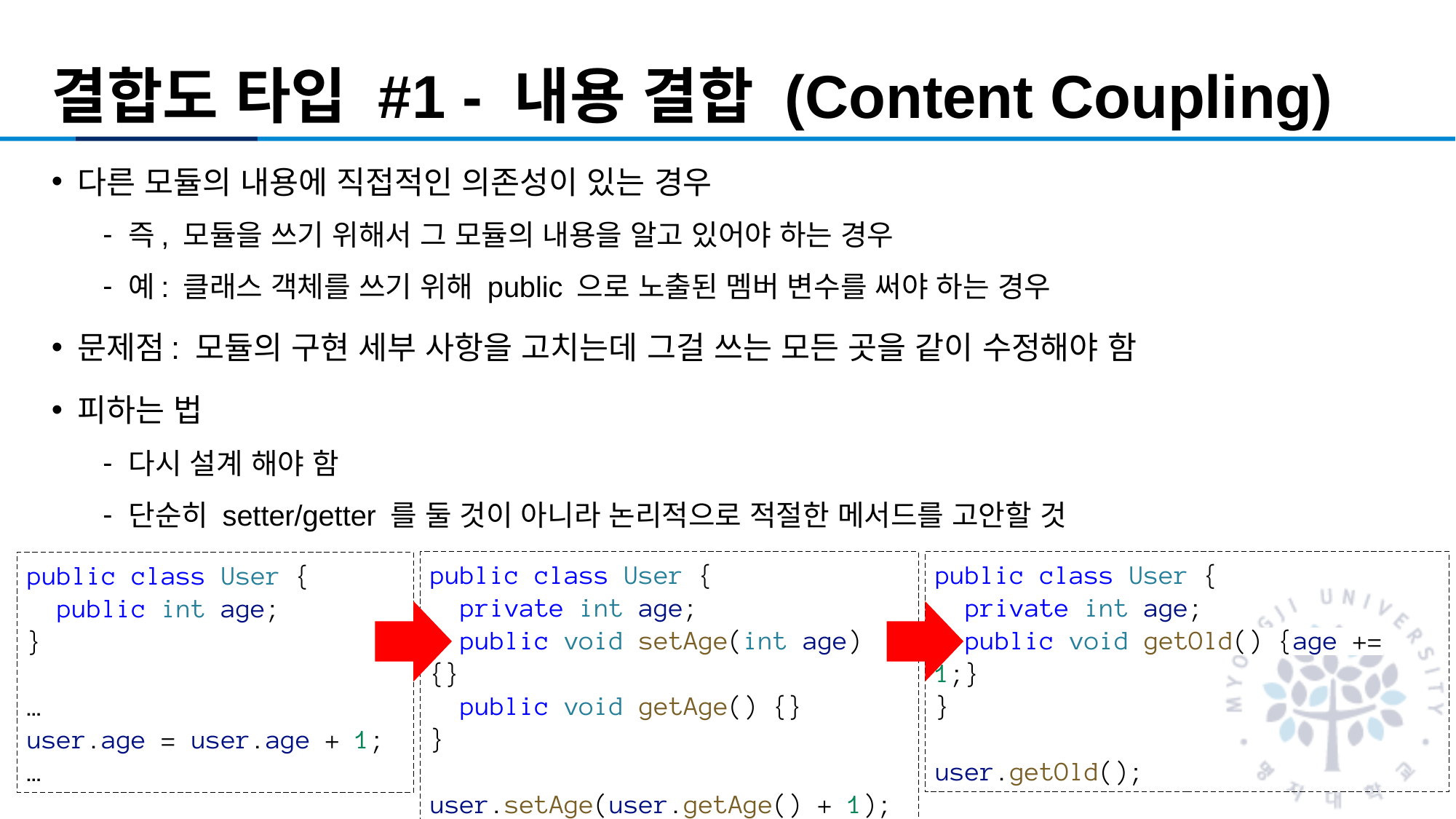

# 결합도 타입 #1 - 내용 결합 (Content Coupling)
다른 모듈의 내용에 직접적인 의존성이 있는 경우
즉, 모듈을 쓰기 위해서 그 모듈의 내용을 알고 있어야 하는 경우
예: 클래스 객체를 쓰기 위해 public 으로 노출된 멤버 변수를 써야 하는 경우
문제점: 모듈의 구현 세부 사항을 고치는데 그걸 쓰는 모든 곳을 같이 수정해야 함
피하는 법
다시 설계 해야 함
단순히 setter/getter 를 둘 것이 아니라 논리적으로 적절한 메서드를 고안할 것
public class User {
  private int age;
  public void setAge(int age) {}
  public void getAge() {}
}
user.setAge(user.getAge() + 1);
public class User {
  private int age;
  public void getOld() {age += 1;}
}
user.getOld();
public class User {
  public int age;
}

…
user.age = user.age + 1;
…